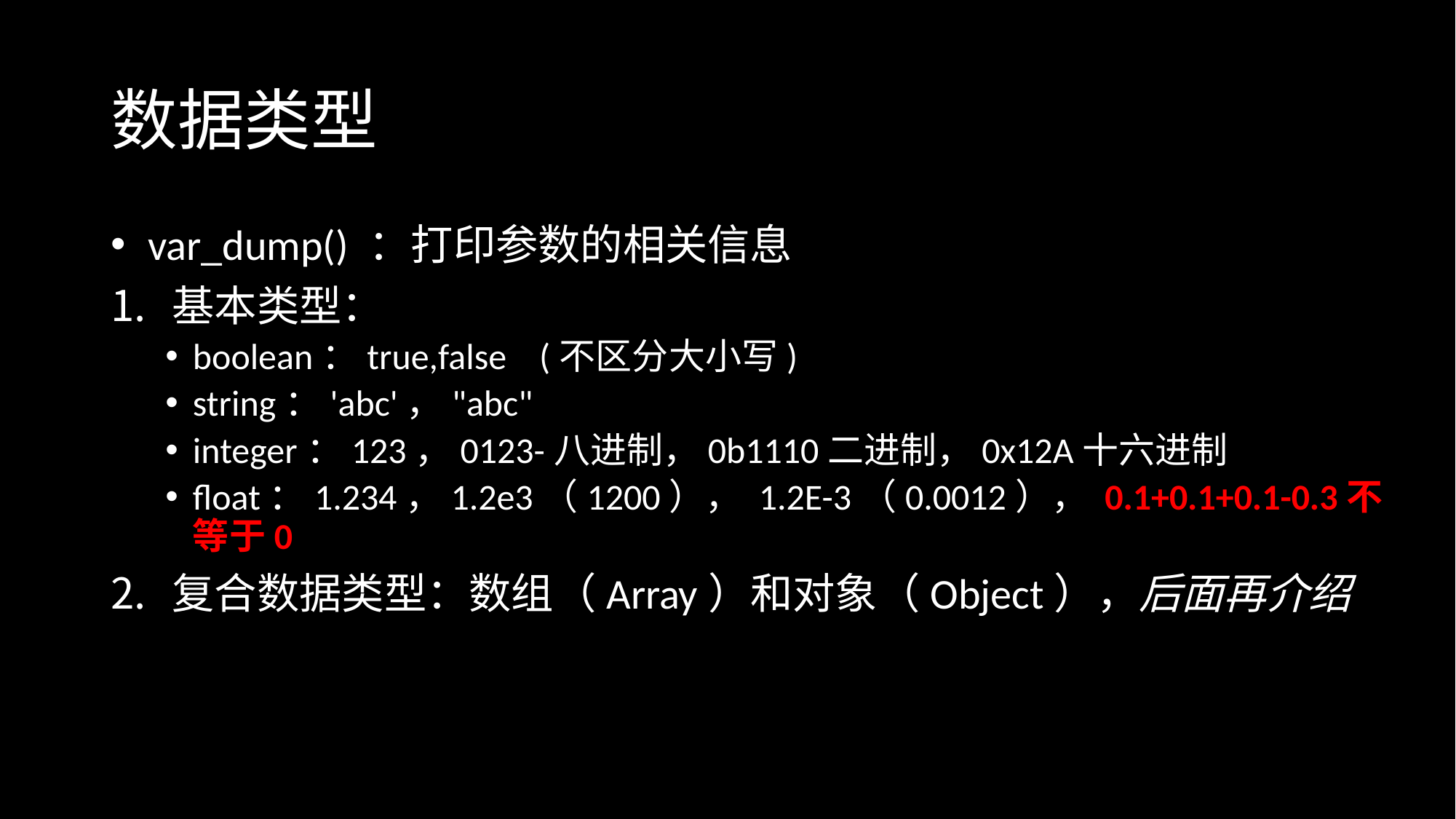

# 数据类型
 var_dump() ：打印参数的相关信息
基本类型：
boolean：true,false    (不区分大小写)
string：'abc'，"abc"
integer：123，0123-八进制，0b1110二进制，0x12A十六进制
float：1.234，1.2e3（1200）， 1.2E-3（0.0012）， 0.1+0.1+0.1-0.3不等于0
复合数据类型：数组（Array）和对象（Object），后面再介绍